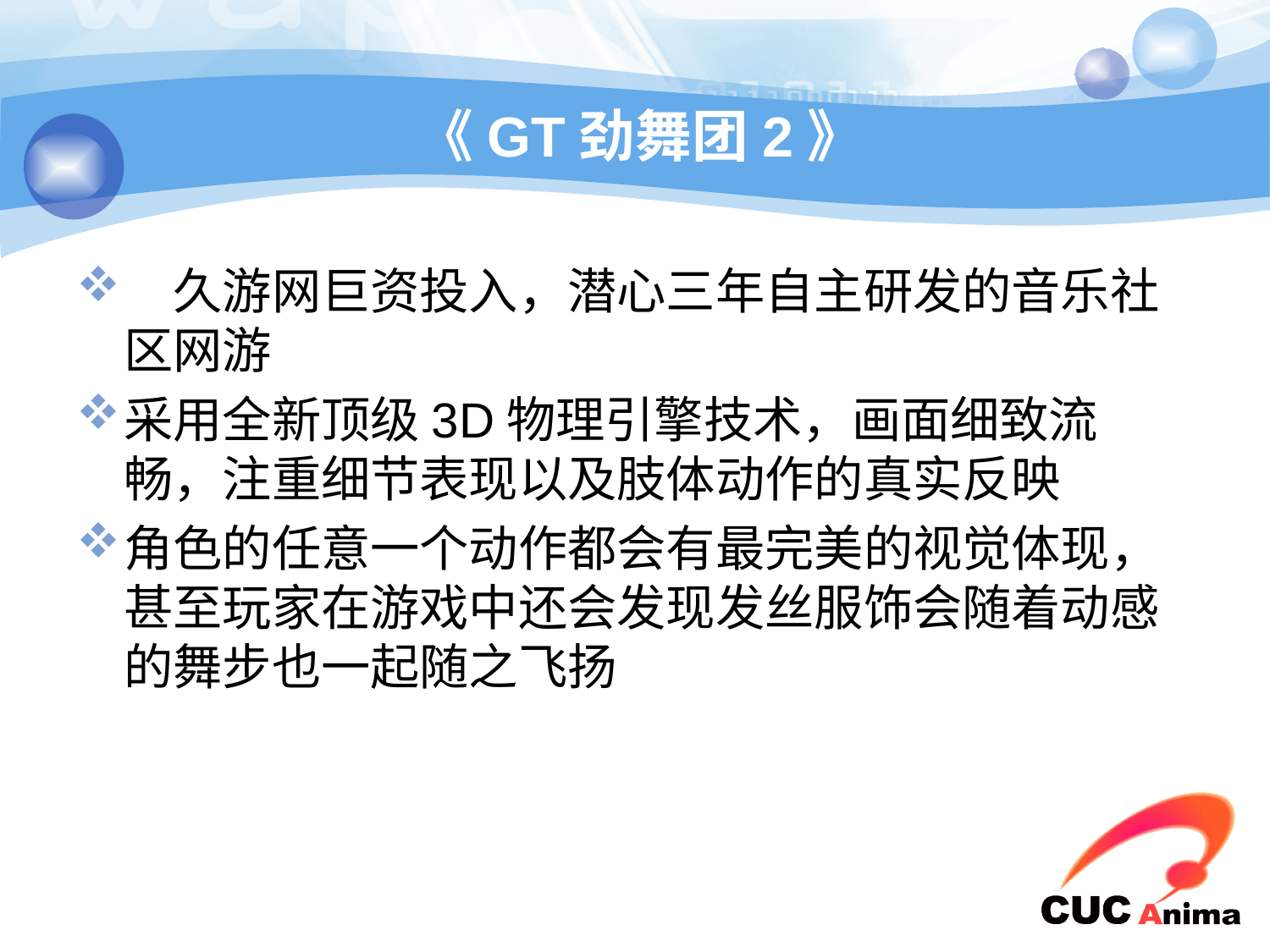

# 《GT劲舞团2》
　久游网巨资投入，潜心三年自主研发的音乐社区网游
采用全新顶级3D物理引擎技术，画面细致流畅，注重细节表现以及肢体动作的真实反映
角色的任意一个动作都会有最完美的视觉体现，甚至玩家在游戏中还会发现发丝服饰会随着动感的舞步也一起随之飞扬